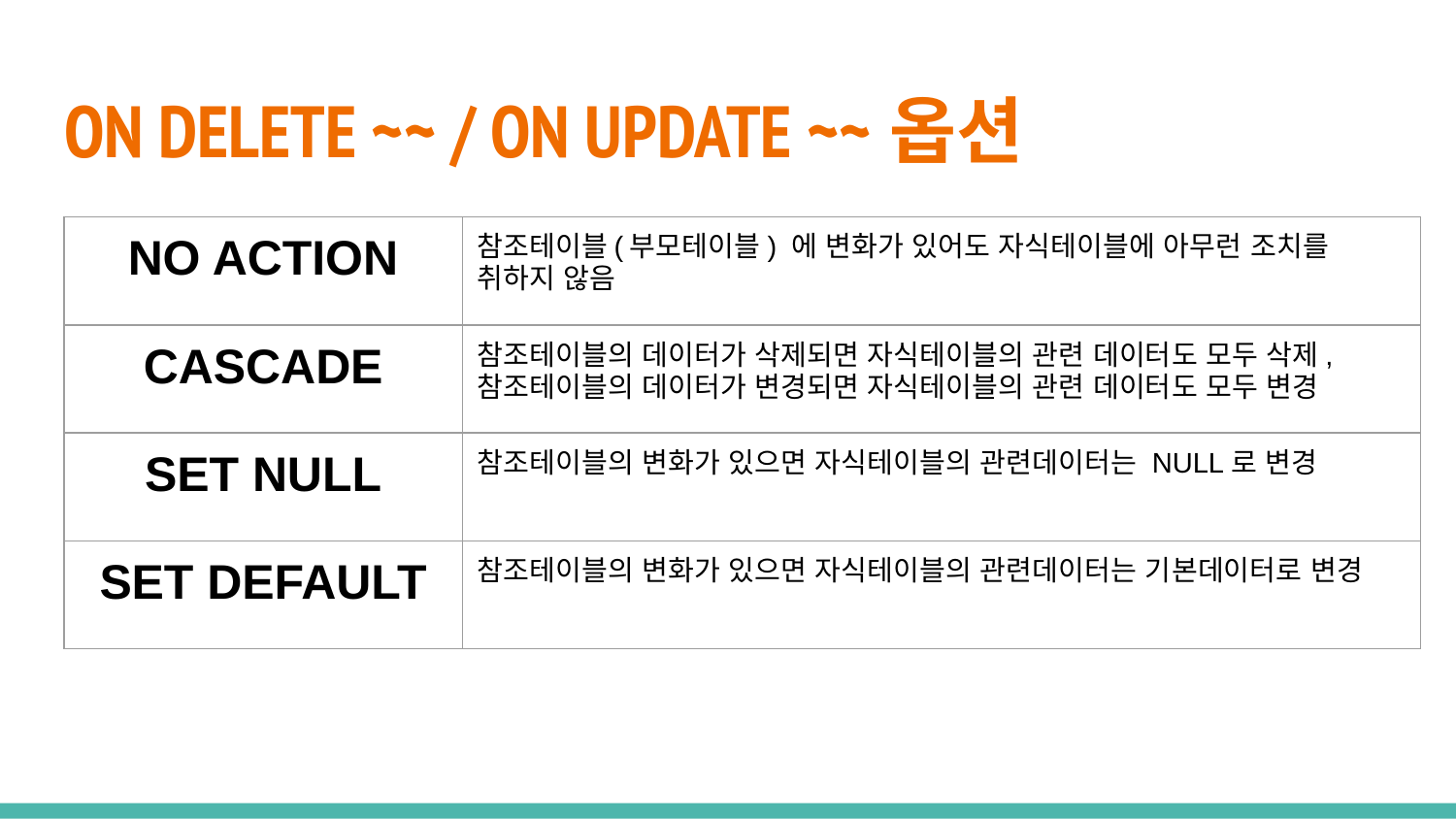

# ON DELETE ~~ / ON UPDATE ~~옵션
| NO ACTION | 참조테이블(부모테이블) 에 변화가 있어도 자식테이블에 아무런 조치를 취하지 않음 |
| --- | --- |
| CASCADE | 참조테이블의 데이터가 삭제되면 자식테이블의 관련 데이터도 모두 삭제, 참조테이블의 데이터가 변경되면 자식테이블의 관련 데이터도 모두 변경 |
| SET NULL | 참조테이블의 변화가 있으면 자식테이블의 관련데이터는 NULL로 변경 |
| SET DEFAULT | 참조테이블의 변화가 있으면 자식테이블의 관련데이터는 기본데이터로 변경 |